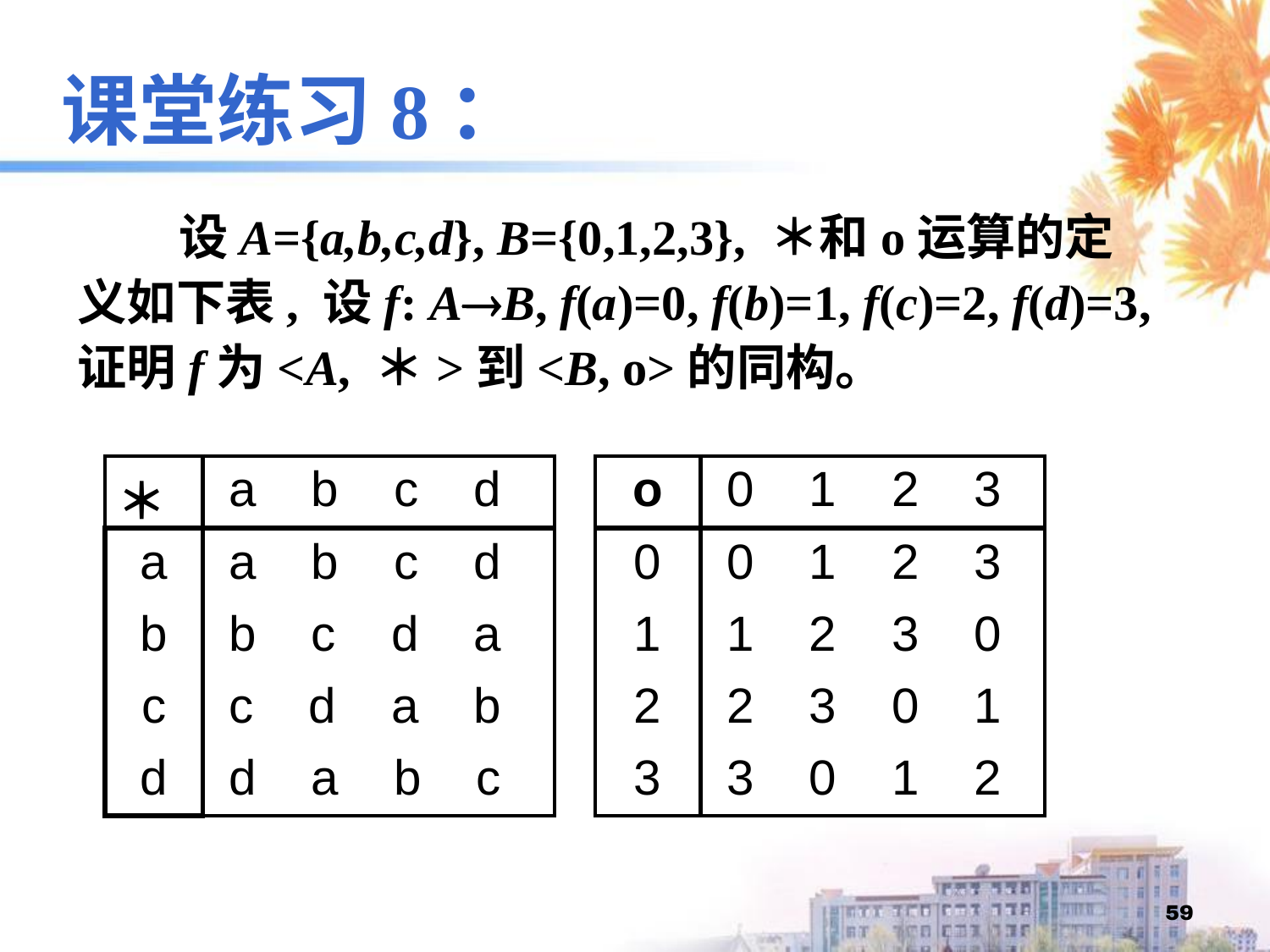

课堂练习8：
        设A={a,b,c,d}, B={0,1,2,3}, ＊和o运算的定义如下表, 设f: A→B, f(a)=0, f(b)=1, f(c)=2, f(d)=3, 证明f为<A, ＊>到<B, o>的同构。
| ＊ | a b c d |
| --- | --- |
| a | a b c d |
| b | b c d a |
| c | c d a b |
| d | d a b c |
| o | 0 1 2 3 |
| --- | --- |
| 0 | 0 1 2 3 |
| 1 | 1 2 3 0 |
| 2 | 2 3 0 1 |
| 3 | 3 0 1 2 |
59